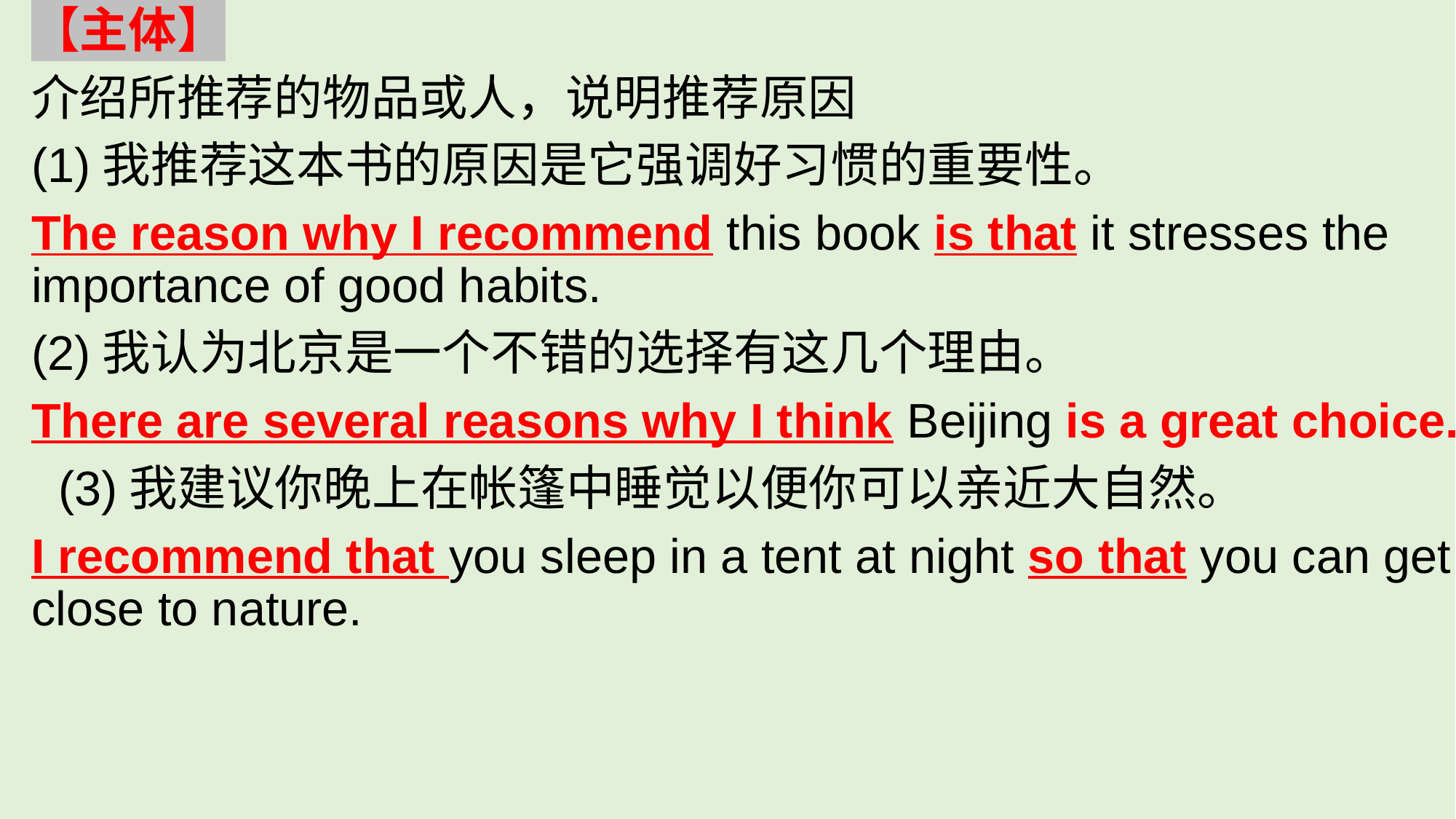

【主体】
介绍所推荐的物品或人，说明推荐原因
(1)我推荐这本书的原因是它强调好习惯的重要性。
The reason why I recommend this book is that it stresses the importance of good habits.
(2)我认为北京是一个不错的选择有这几个理由。
There are several reasons why I think Beijing is a great choice.
  (3)我建议你晚上在帐篷中睡觉以便你可以亲近大自然。
I recommend that you sleep in a tent at night so that you can get close to nature.